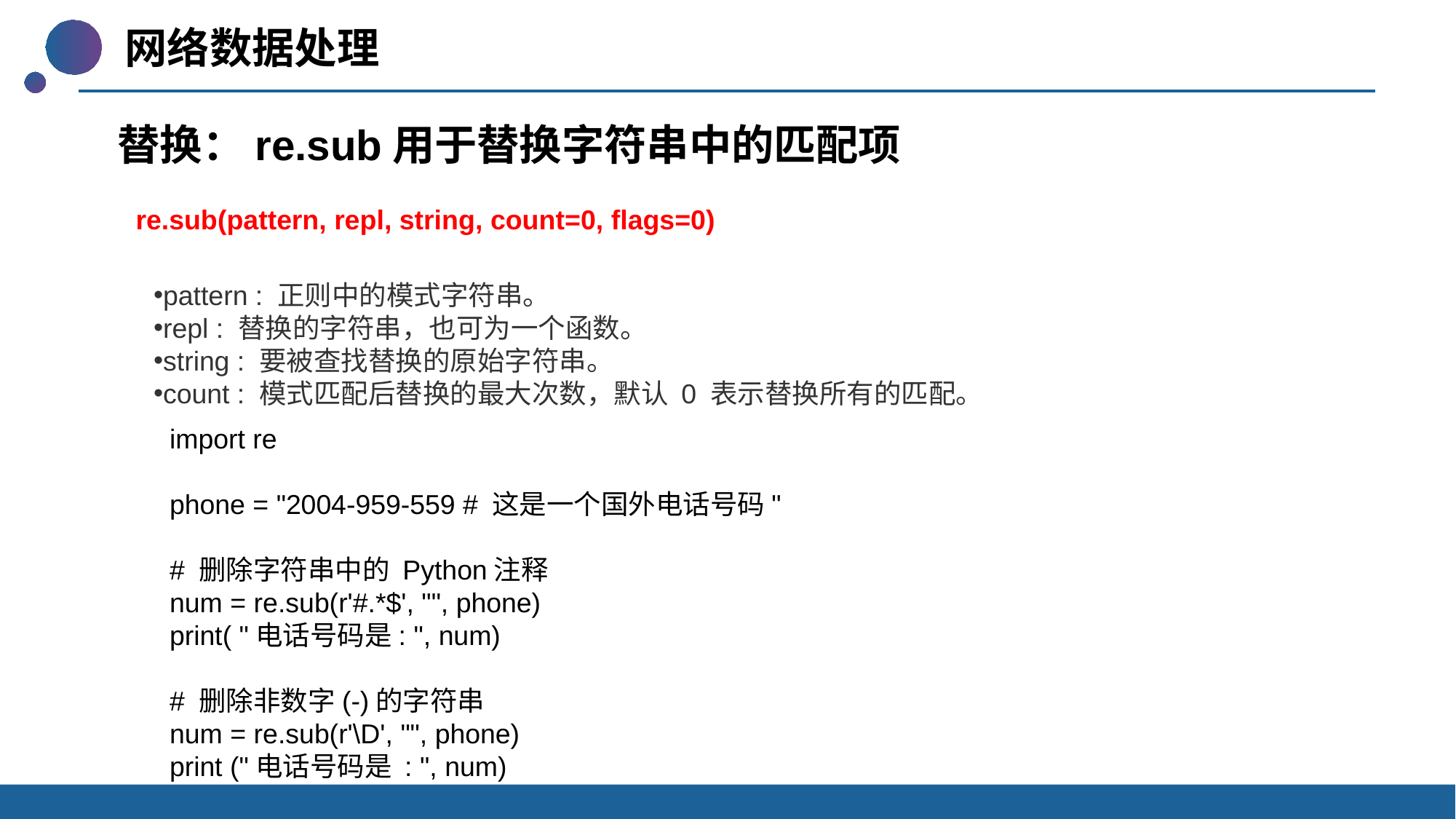

网络数据处理

替换：re.sub用于替换字符串中的匹配项
re.sub(pattern, repl, string, count=0, flags=0)
pattern : 正则中的模式字符串。
repl : 替换的字符串，也可为一个函数。
string : 要被查找替换的原始字符串。
count : 模式匹配后替换的最大次数，默认 0 表示替换所有的匹配。
import re

phone = "2004-959-559 # 这是一个国外电话号码"

# 删除字符串中的 Python注释
num = re.sub(r'#.*$', "", phone)
print( "电话号码是: ", num)

# 删除非数字(-)的字符串
num = re.sub(r'\D', "", phone)
print ("电话号码是 : ", num)